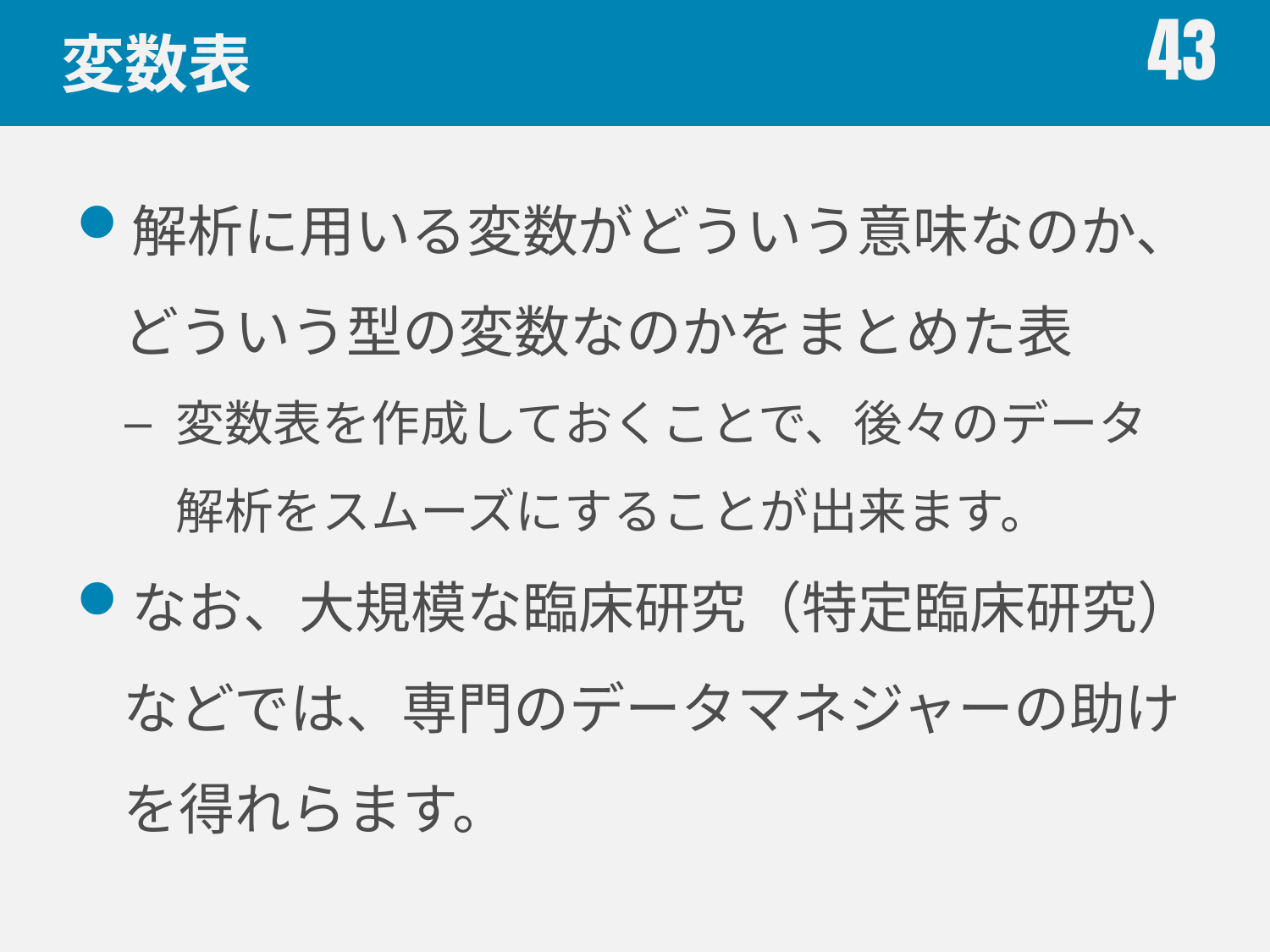

# 変数表
 43
解析に用いる変数がどういう意味なのか、どういう型の変数なのかをまとめた表
変数表を作成しておくことで、後々のデータ解析をスムーズにすることが出来ます。
なお、大規模な臨床研究（特定臨床研究）などでは、専門のデータマネジャーの助けを得れらます。